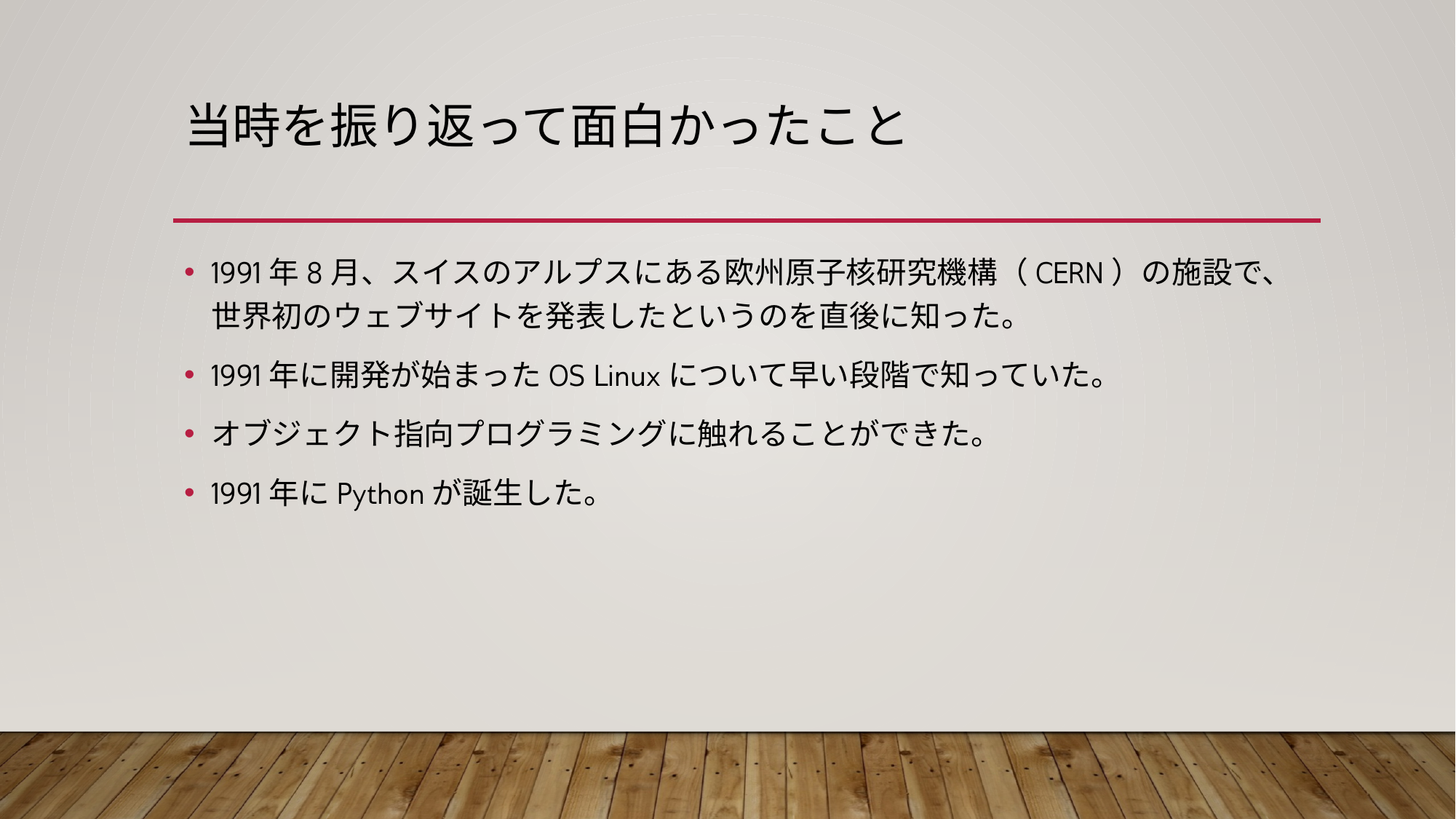

# 当時を振り返って面白かったこと
1991年8月、スイスのアルプスにある欧州原子核研究機構（CERN）の施設で、世界初のウェブサイトを発表したというのを直後に知った。
1991年に開発が始まったOS Linuxについて早い段階で知っていた。
オブジェクト指向プログラミングに触れることができた。
1991年にPythonが誕生した。